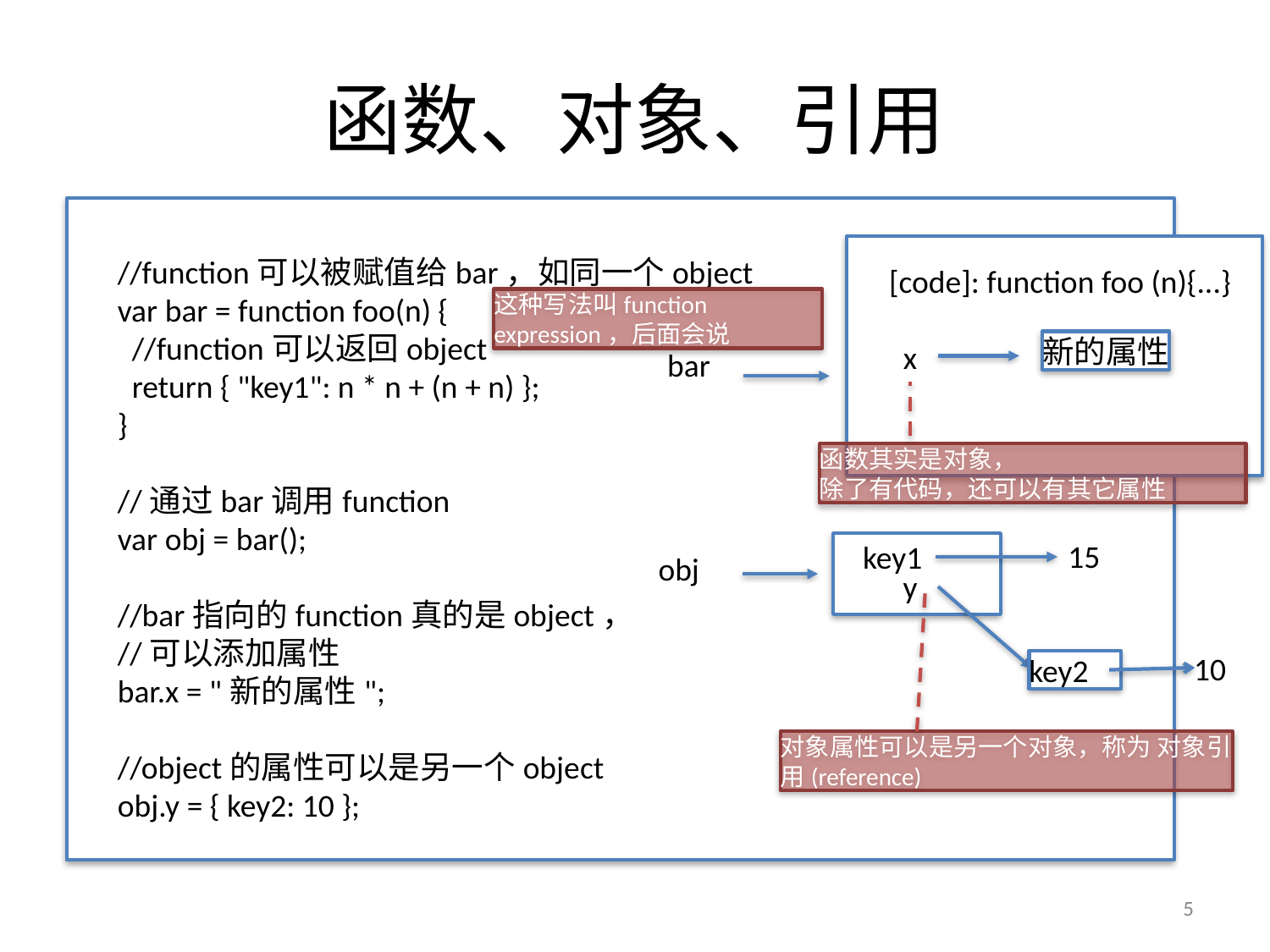

# 函数、对象、引用

//function可以被赋值给bar，如同一个object
var bar = function foo(n) {
  //function可以返回object
  return { "key1": n * n + (n + n) };
}

//通过bar调用function
var obj = bar();

//bar指向的function真的是object，
//可以添加属性
bar.x = "新的属性";

//object的属性可以是另一个object
obj.y = { key2: 10 };
[code]: function foo (n){...}

这种写法叫function expression，后面会说
x
新的属性
bar

函数其实是对象，
除了有代码，还可以有其它属性

15
key1
obj

y

10
key2
对象属性可以是另一个对象，称为 对象引用(reference)
5